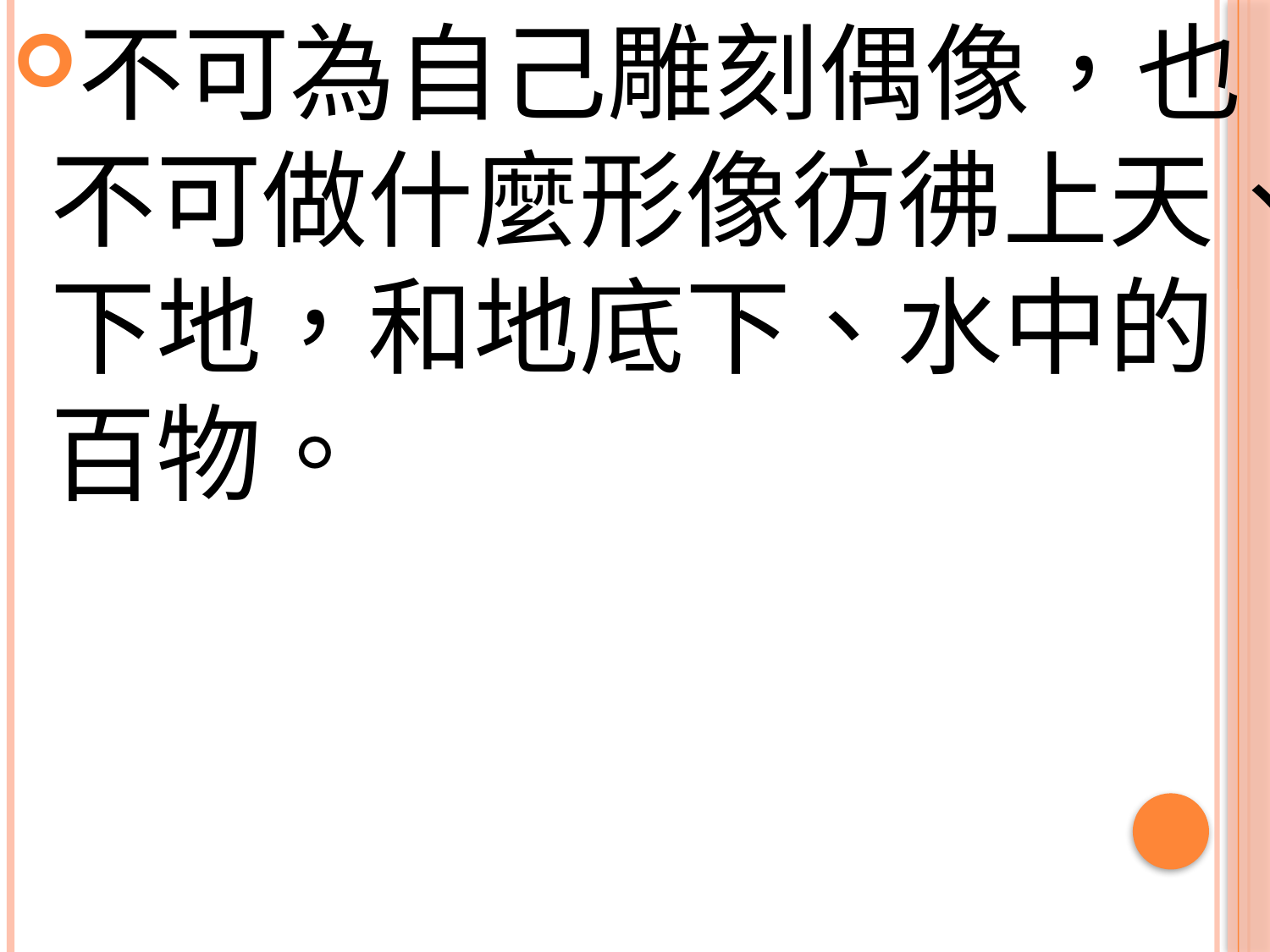

不可為自己雕刻偶像，也不可做什麼形像彷彿上天、下地，和地底下、水中的百物。